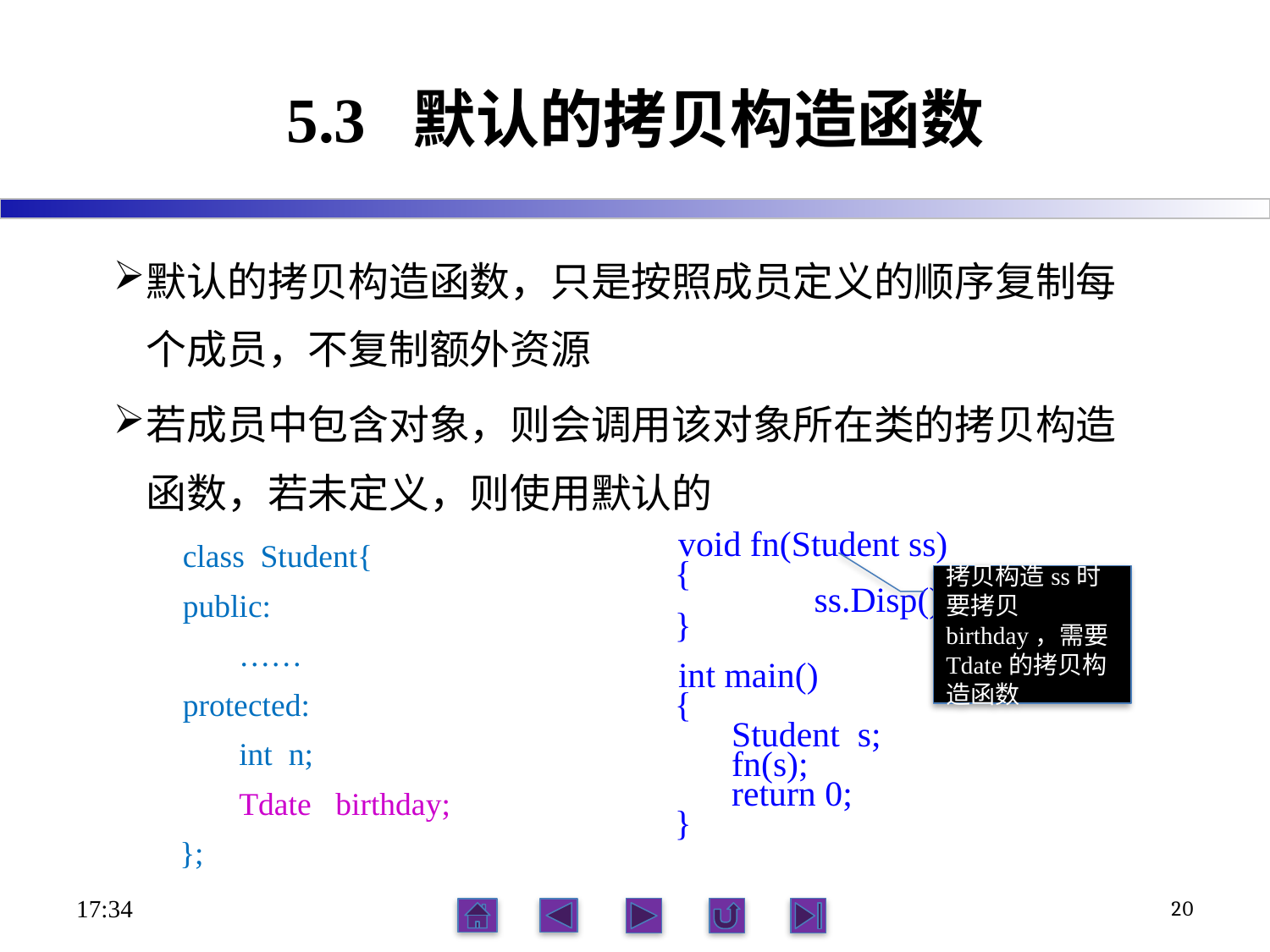

# 5.3  默认的拷贝构造函数
默认的拷贝构造函数，只是按照成员定义的顺序复制每个成员，不复制额外资源
若成员中包含对象，则会调用该对象所在类的拷贝构造函数，若未定义，则使用默认的
class  Student{
public:
       ……
protected:
       int  n;
       Tdate   birthday;
};
void fn(Student ss)
{
	 ss.Disp();
}
int main()
{
      Student  s;
      fn(s);
      return 0;
}
拷贝构造ss时要拷贝birthday，需要Tdate的拷贝构造函数
17:34
20